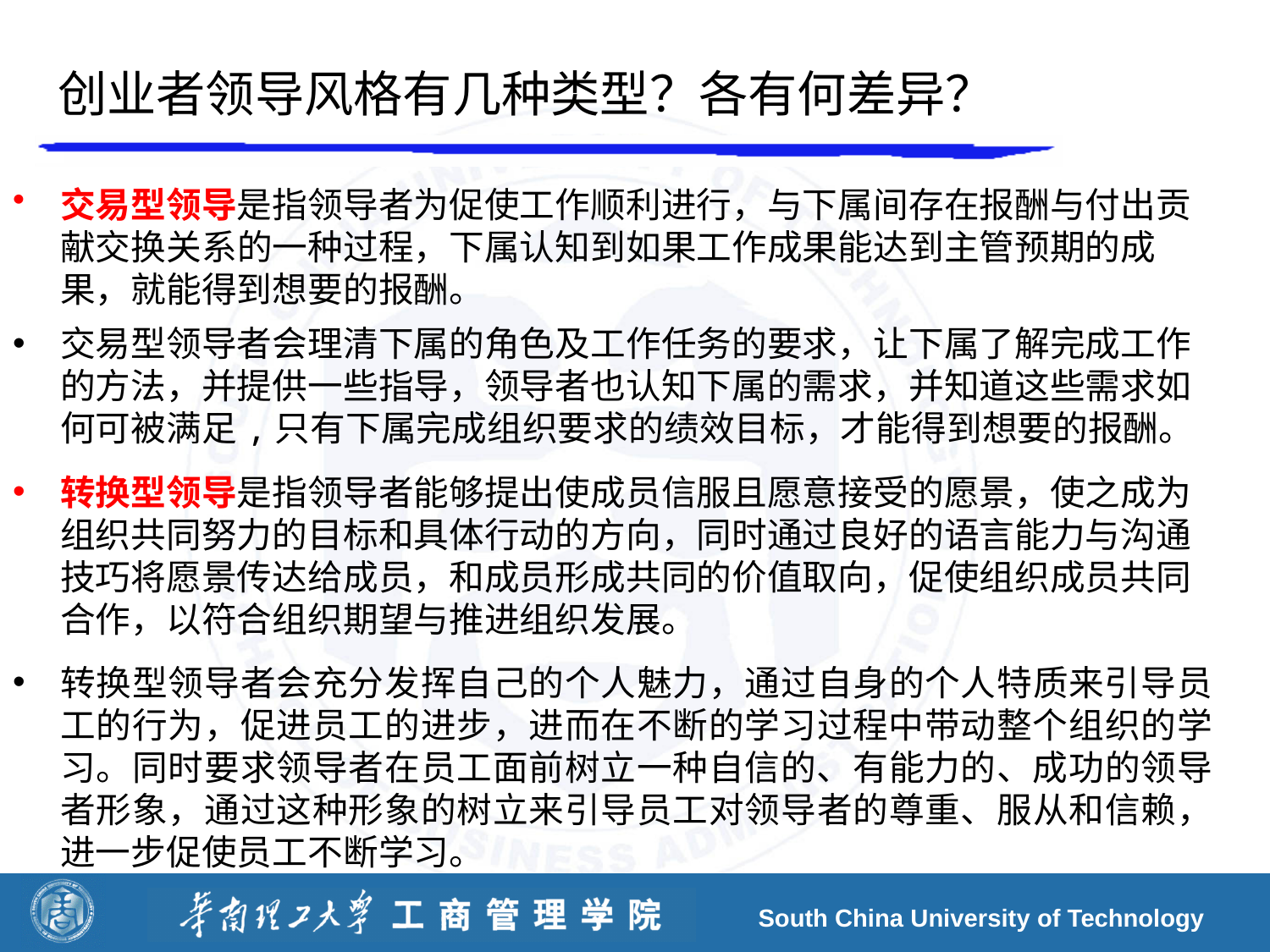

# 创业者领导风格有几种类型？各有何差异？
交易型领导是指领导者为促使工作顺利进行，与下属间存在报酬与付出贡献交换关系的一种过程，下属认知到如果工作成果能达到主管预期的成果，就能得到想要的报酬。
交易型领导者会理清下属的角色及工作任务的要求，让下属了解完成工作的方法，并提供一些指导，领导者也认知下属的需求，并知道这些需求如何可被满足,只有下属完成组织要求的绩效目标，才能得到想要的报酬。
转换型领导是指领导者能够提出使成员信服且愿意接受的愿景，使之成为组织共同努力的目标和具体行动的方向，同时通过良好的语言能力与沟通技巧将愿景传达给成员，和成员形成共同的价值取向，促使组织成员共同合作，以符合组织期望与推进组织发展。
转换型领导者会充分发挥自己的个人魅力，通过自身的个人特质来引导员工的行为，促进员工的进步，进而在不断的学习过程中带动整个组织的学习。同时要求领导者在员工面前树立一种自信的、有能力的、成功的领导者形象，通过这种形象的树立来引导员工对领导者的尊重、服从和信赖，进一步促使员工不断学习。

South China University of Technology